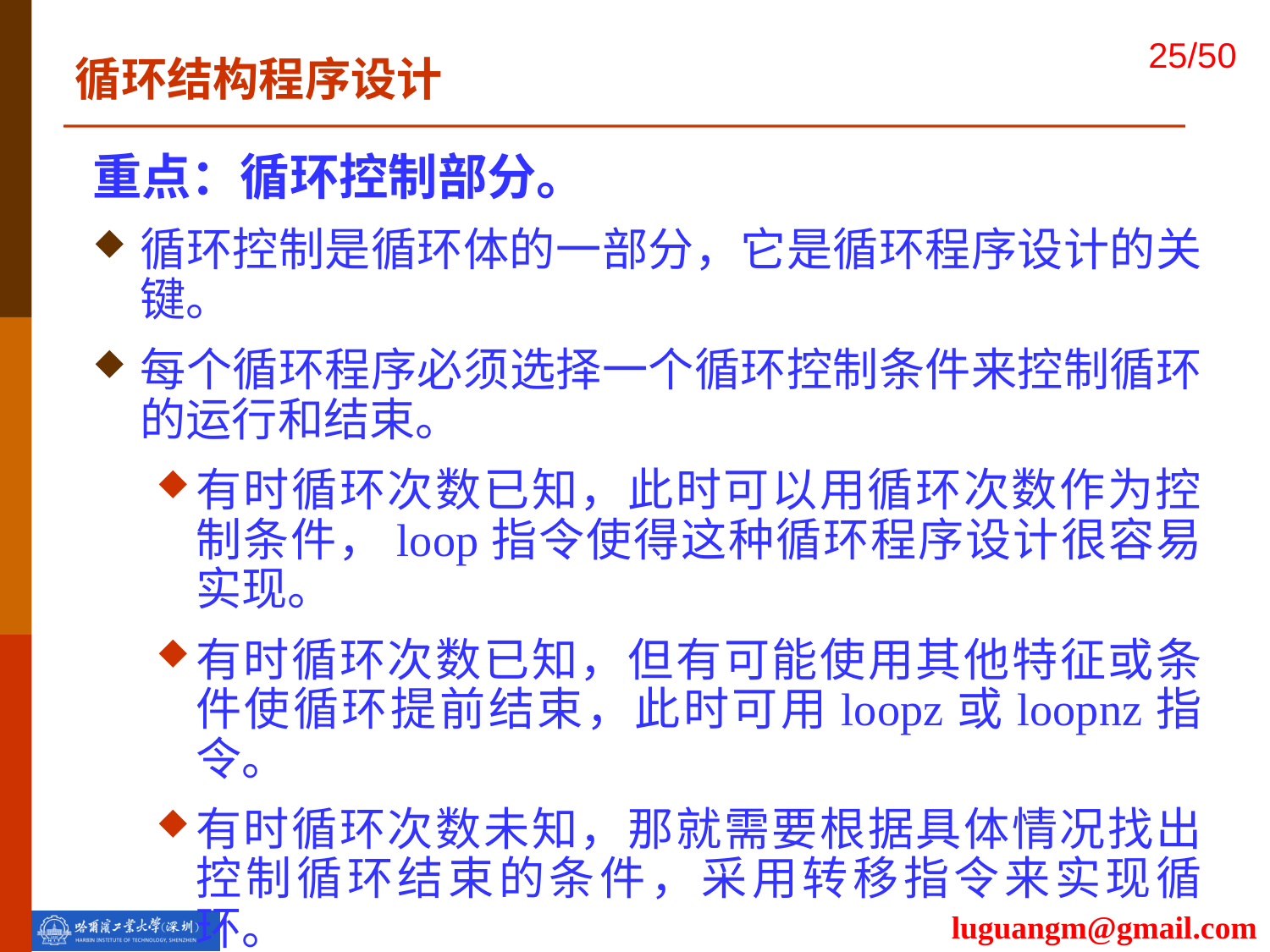

循环结构程序设计
重点：循环控制部分。
循环控制是循环体的一部分，它是循环程序设计的关键。
每个循环程序必须选择一个循环控制条件来控制循环的运行和结束。
有时循环次数已知，此时可以用循环次数作为控制条件，loop指令使得这种循环程序设计很容易实现。
有时循环次数已知，但有可能使用其他特征或条件使循环提前结束，此时可用loopz或loopnz指令。
有时循环次数未知，那就需要根据具体情况找出控制循环结束的条件，采用转移指令来实现循环。